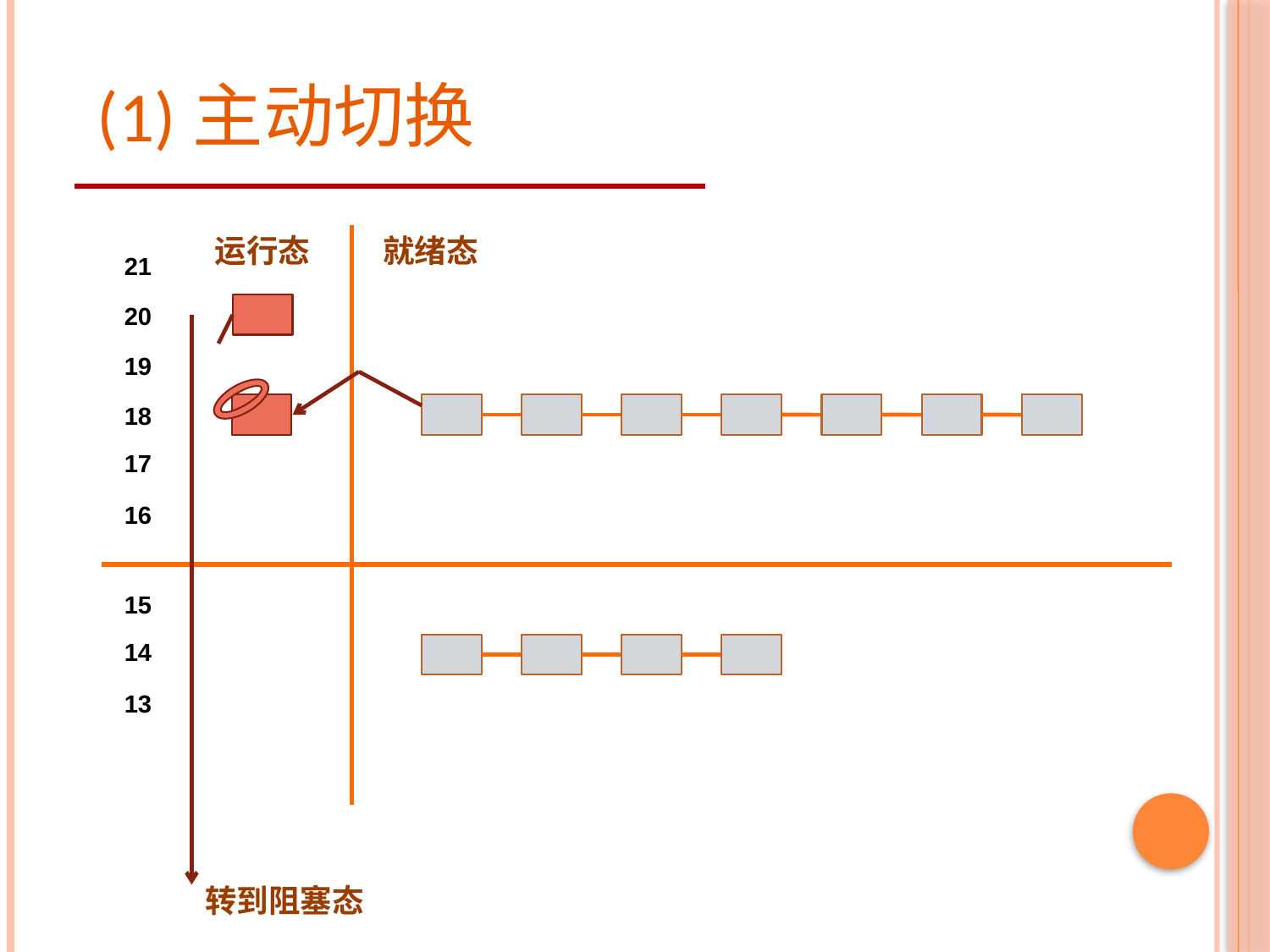

# (1)主动切换
运行态
就绪态
21
20

19

18

17
16
15
14

13
转到阻塞态